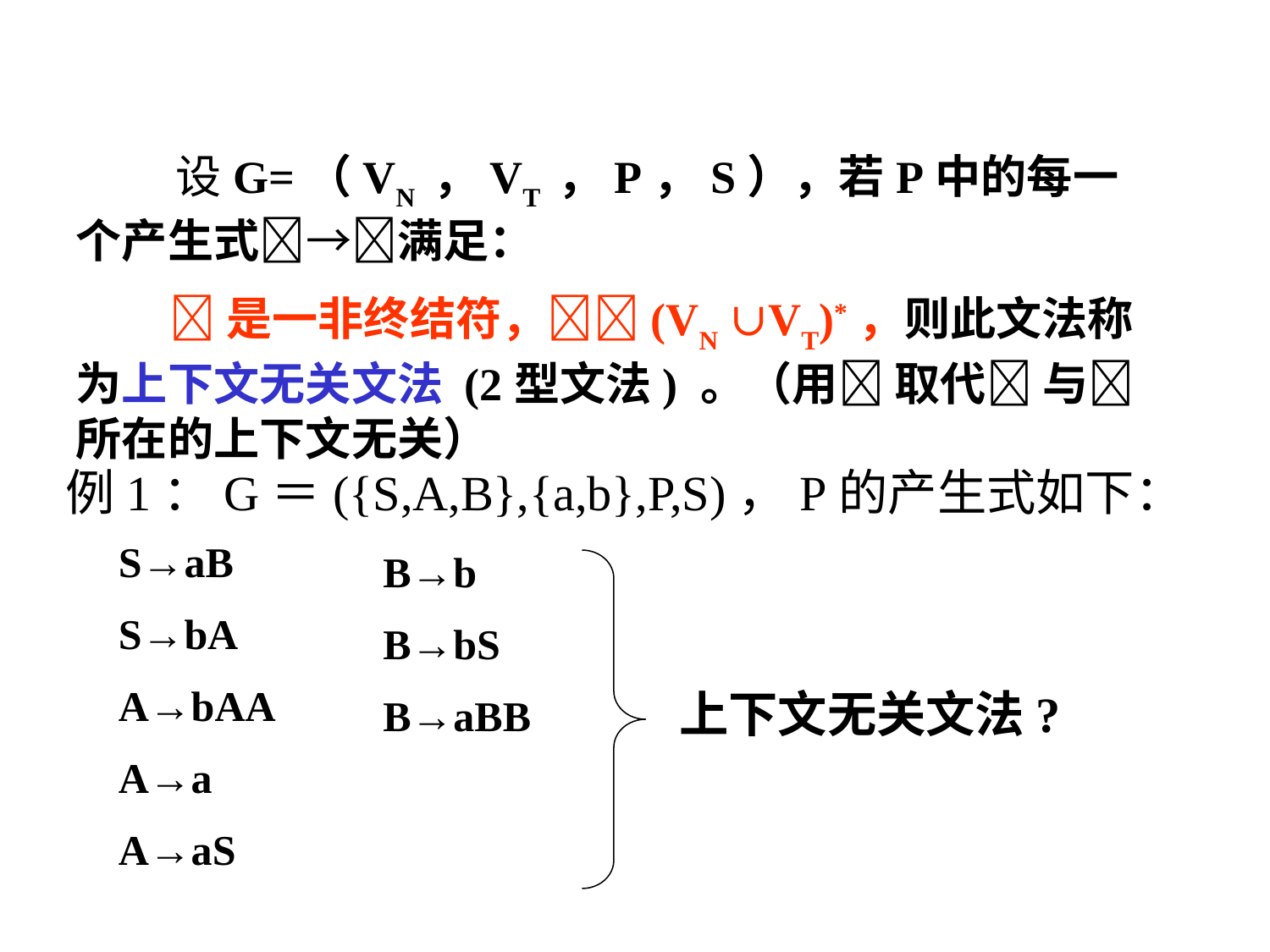

设G=（VN ，VT ，P，S），若P中的每一个产生式α→β满足：
         α是一非终结符，β∈(VN ∪VT)*，则此文法称为上下文无关文法 (2型文法) 。（用β 取代α 与α 所在的上下文无关）
例1：G＝({S,A,B},{a,b},P,S)，P的产生式如下：
S→aB
S→bA
A→bAA
A→a
A→aS
B→b
B→bS
B→aBB

上下文无关文法?